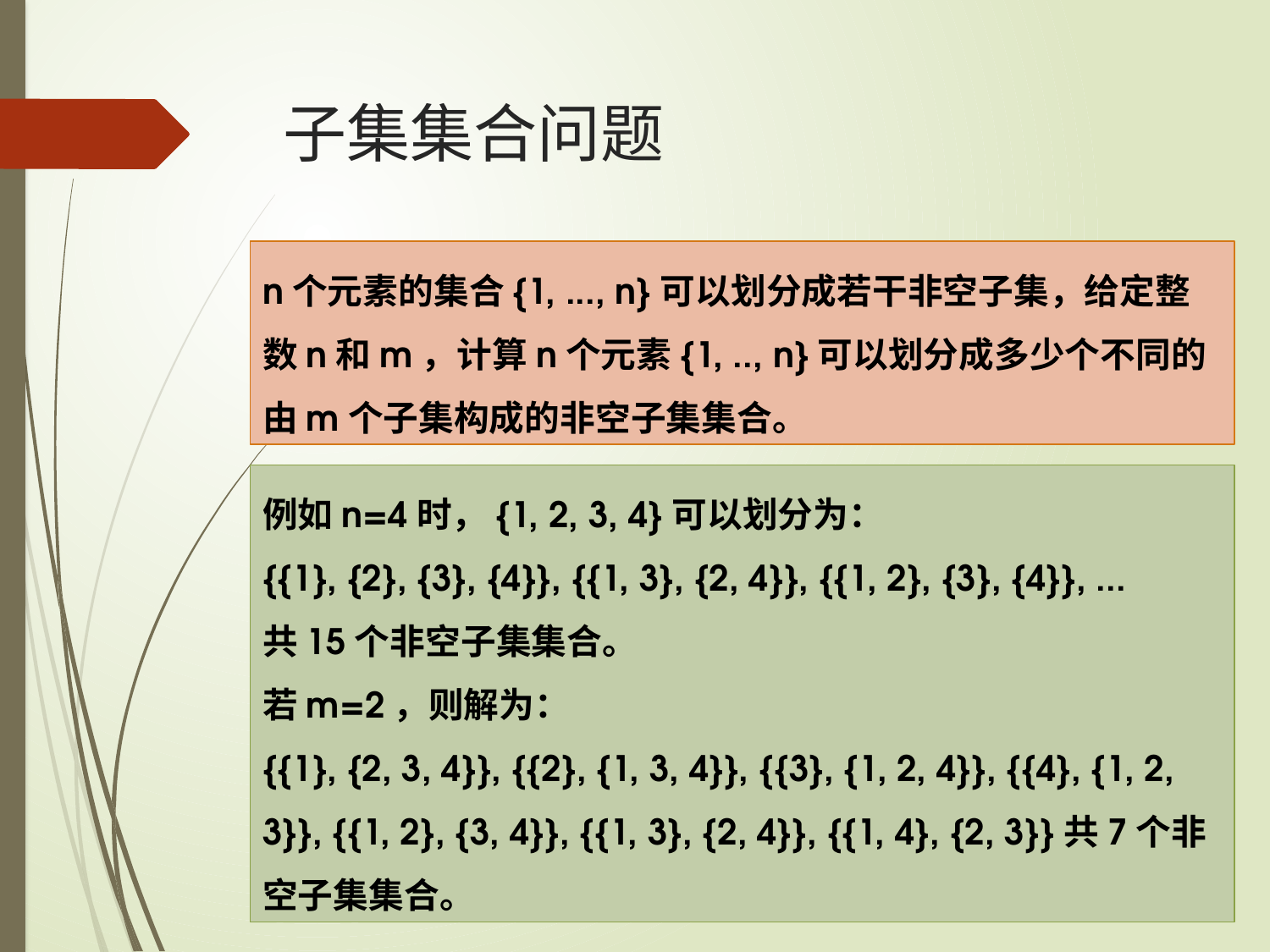

子集集合问题
n个元素的集合{1, ..., n}可以划分成若干非空子集，给定整数n和m，计算n个元素{1, .., n}可以划分成多少个不同的由m个子集构成的非空子集集合。
例如n=4时，{1, 2, 3, 4}可以划分为：
{{1}, {2}, {3}, {4}}, {{1, 3}, {2, 4}}, {{1, 2}, {3}, {4}}, ...
共15个非空子集集合。
若m=2，则解为：
{{1}, {2, 3, 4}}, {{2}, {1, 3, 4}}, {{3}, {1, 2, 4}}, {{4}, {1, 2, 3}}, {{1, 2}, {3, 4}}, {{1, 3}, {2, 4}}, {{1, 4}, {2, 3}}共7个非空子集集合。